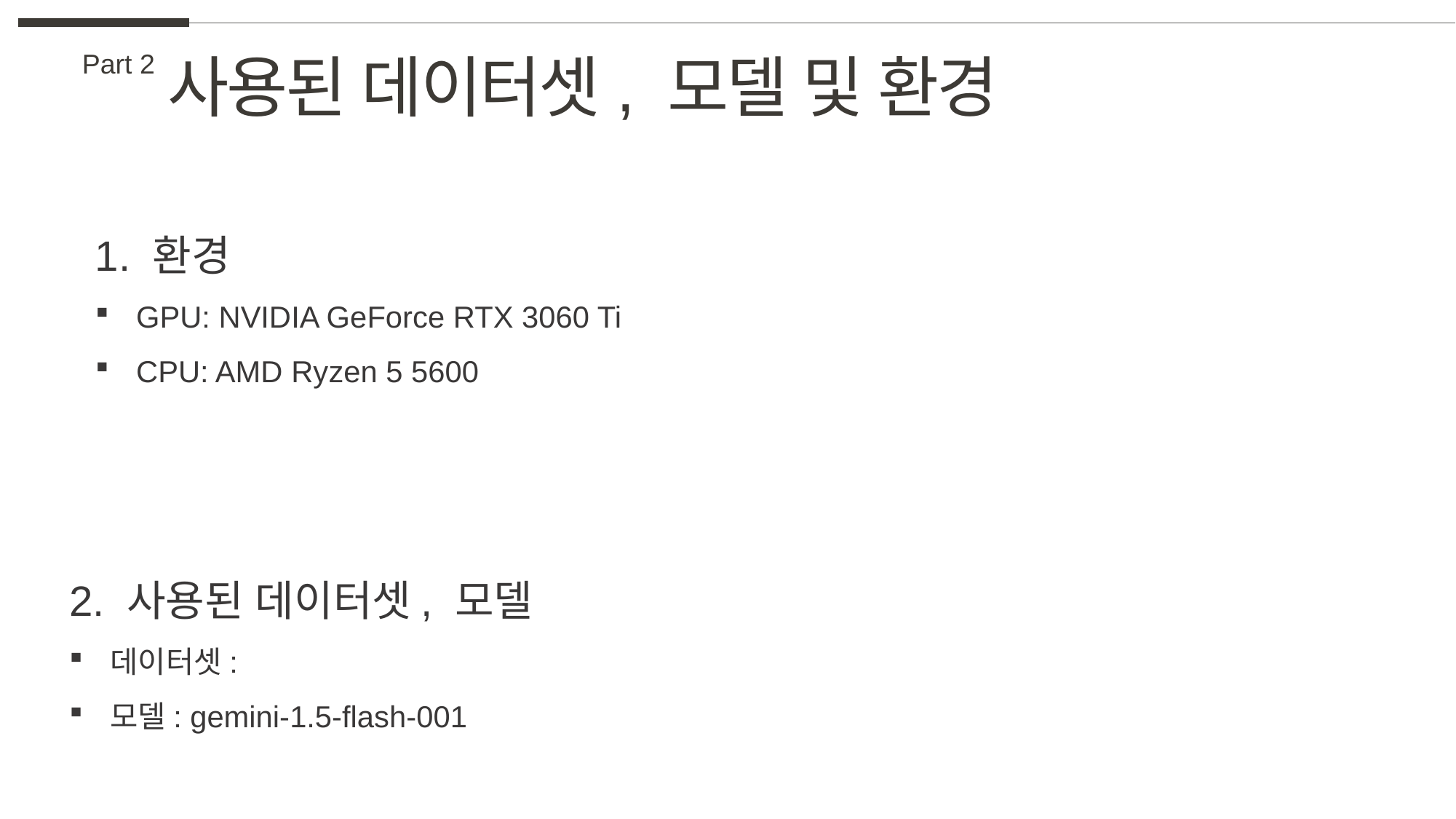

사용된 데이터셋, 모델 및 환경
Part 2
1. 환경
GPU: NVIDIA GeForce RTX 3060 Ti
CPU: AMD Ryzen 5 5600
2. 사용된 데이터셋, 모델
데이터셋:
모델: gemini-1.5-flash-001